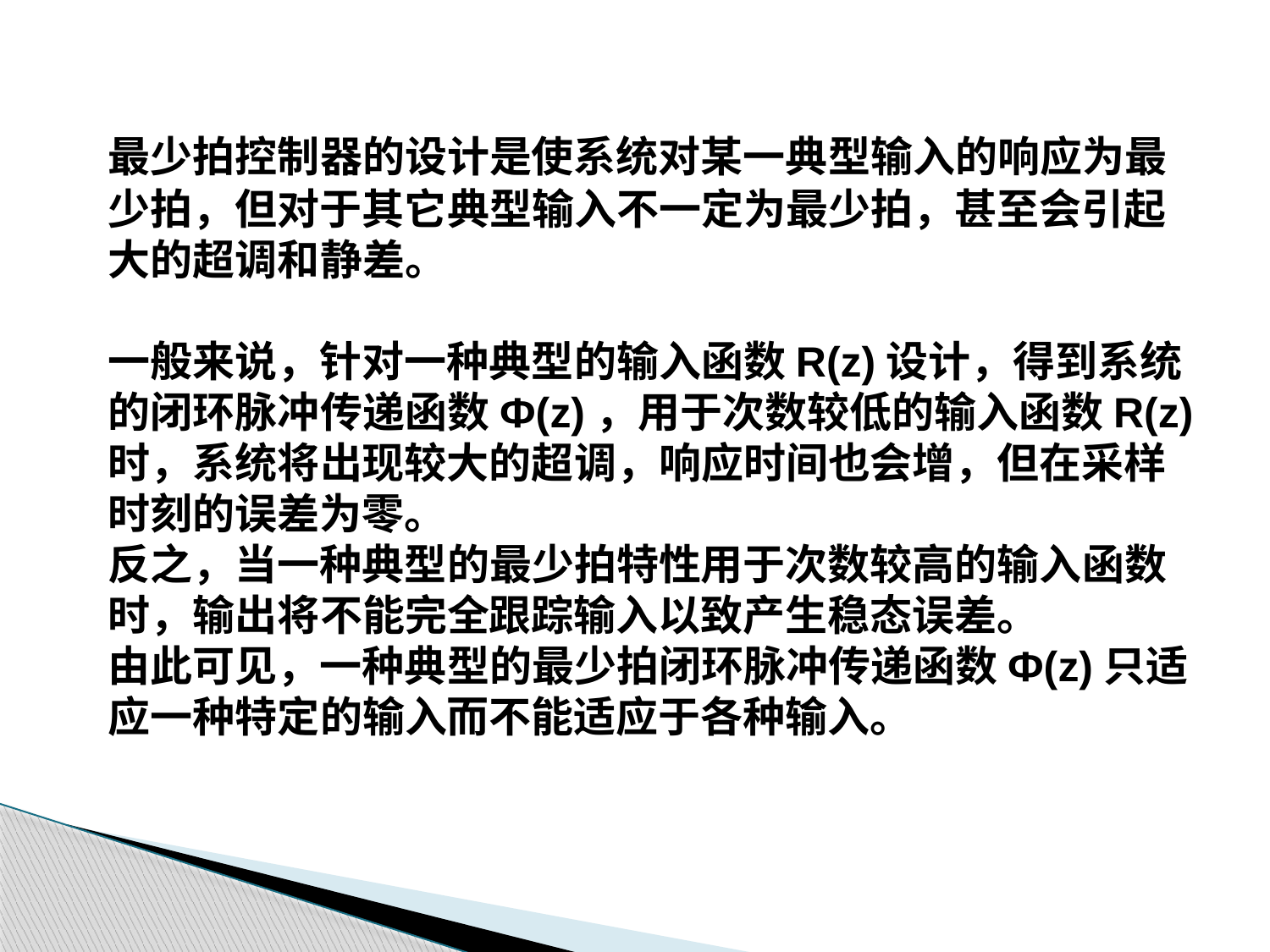

最少拍控制器的设计是使系统对某一典型输入的响应为最少拍，但对于其它典型输入不一定为最少拍，甚至会引起大的超调和静差。

	一般来说，针对一种典型的输入函数R(z)设计，得到系统的闭环脉冲传递函数Ф(z)，用于次数较低的输入函数R(z)时，系统将出现较大的超调，响应时间也会增，但在采样时刻的误差为零。
	反之，当一种典型的最少拍特性用于次数较高的输入函数时，输出将不能完全跟踪输入以致产生稳态误差。
	由此可见，一种典型的最少拍闭环脉冲传递函数Ф(z)只适应一种特定的输入而不能适应于各种输入。